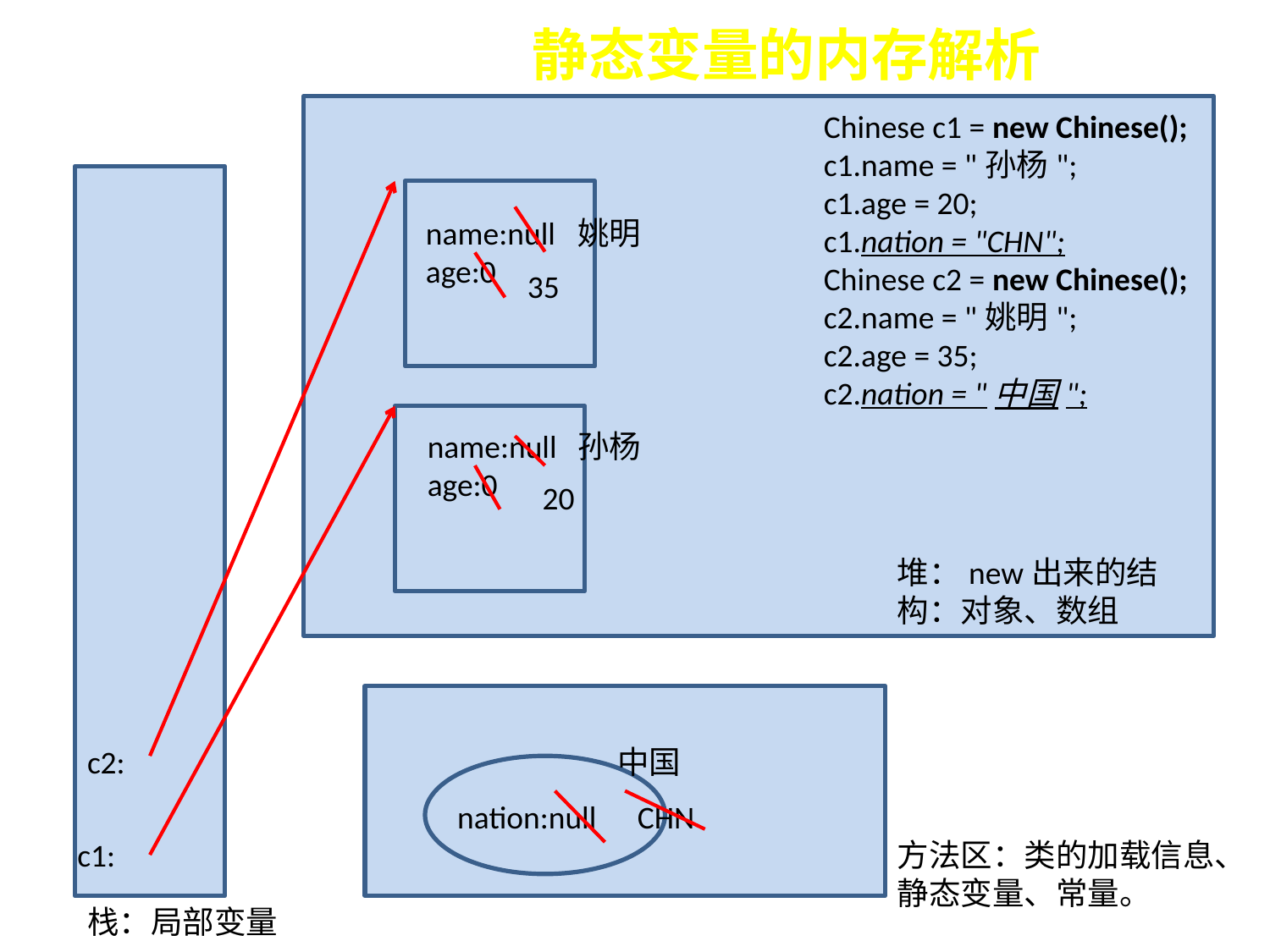

静态变量的内存解析

Chinese c1 = new Chinese();
c1.name = "孙杨";
c1.age = 20;
c1.nation = "CHN";
Chinese c2 = new Chinese();
c2.name = "姚明";
c2.age = 35;
c2.nation = "中国";

name:null
age:0
姚明
35

name:null
age:0
孙杨
20
堆：new出来的结构：对象、数组

c2:
中国

nation:null
CHN
c1:
方法区：类的加载信息、静态变量、常量。
栈：局部变量